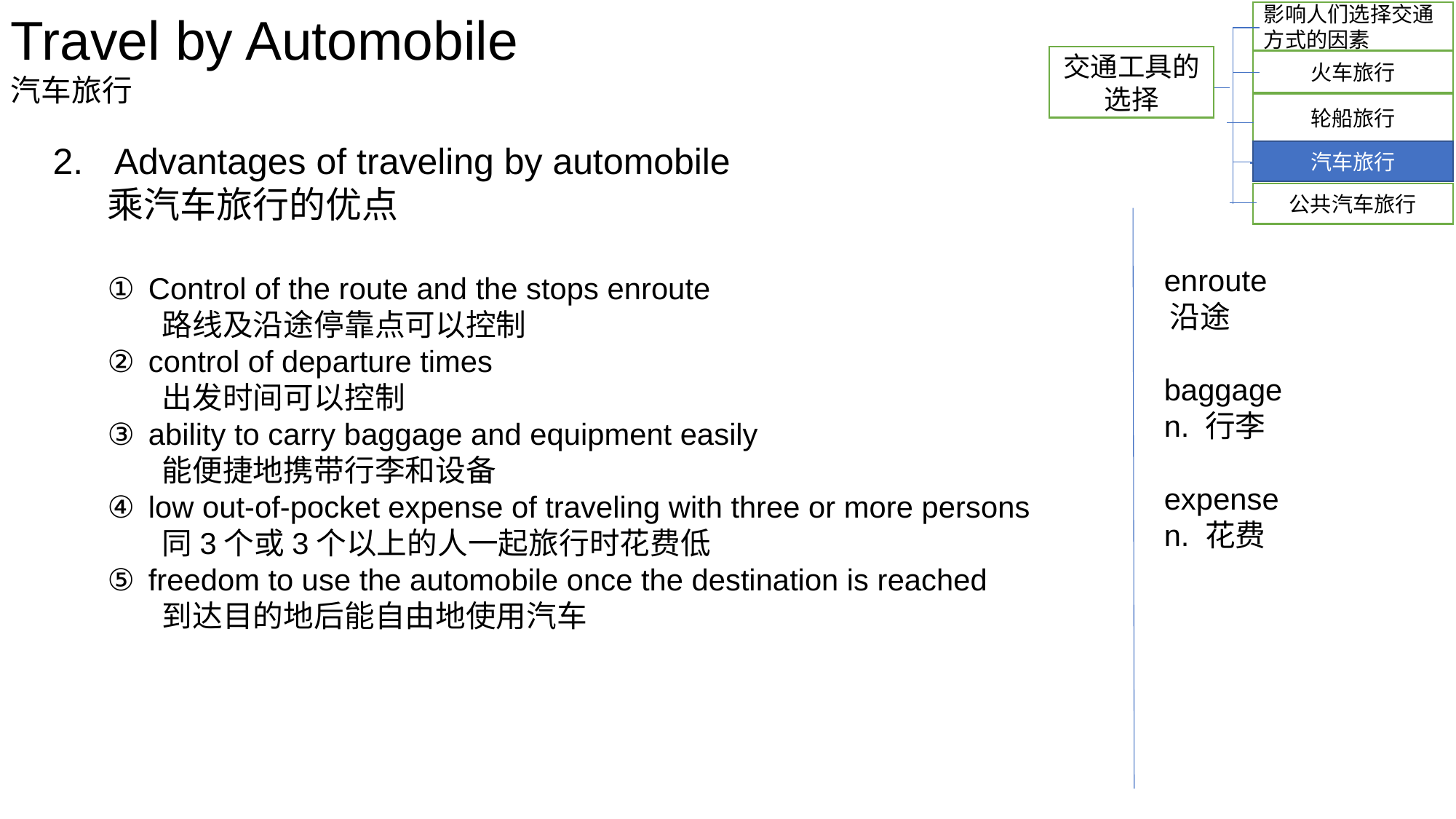

Travel by Automobile
汽车旅行
影响人们选择交通方式的因素
交通工具的选择
火车旅行
轮船旅行
Advantages of traveling by automobile
乘汽车旅行的优点

Control of the route and the stops enroute
路线及沿途停靠点可以控制
control of departure times
出发时间可以控制
ability to carry baggage and equipment easily
能便捷地携带行李和设备
low out-of-pocket expense of traveling with three or more persons
同3个或3个以上的人一起旅行时花费低
freedom to use the automobile once the destination is reached
到达目的地后能自由地使用汽车

汽车旅行
公共汽车旅行
 enroute
 沿途

 baggage
 n. 行李

 expense
 n. 花费